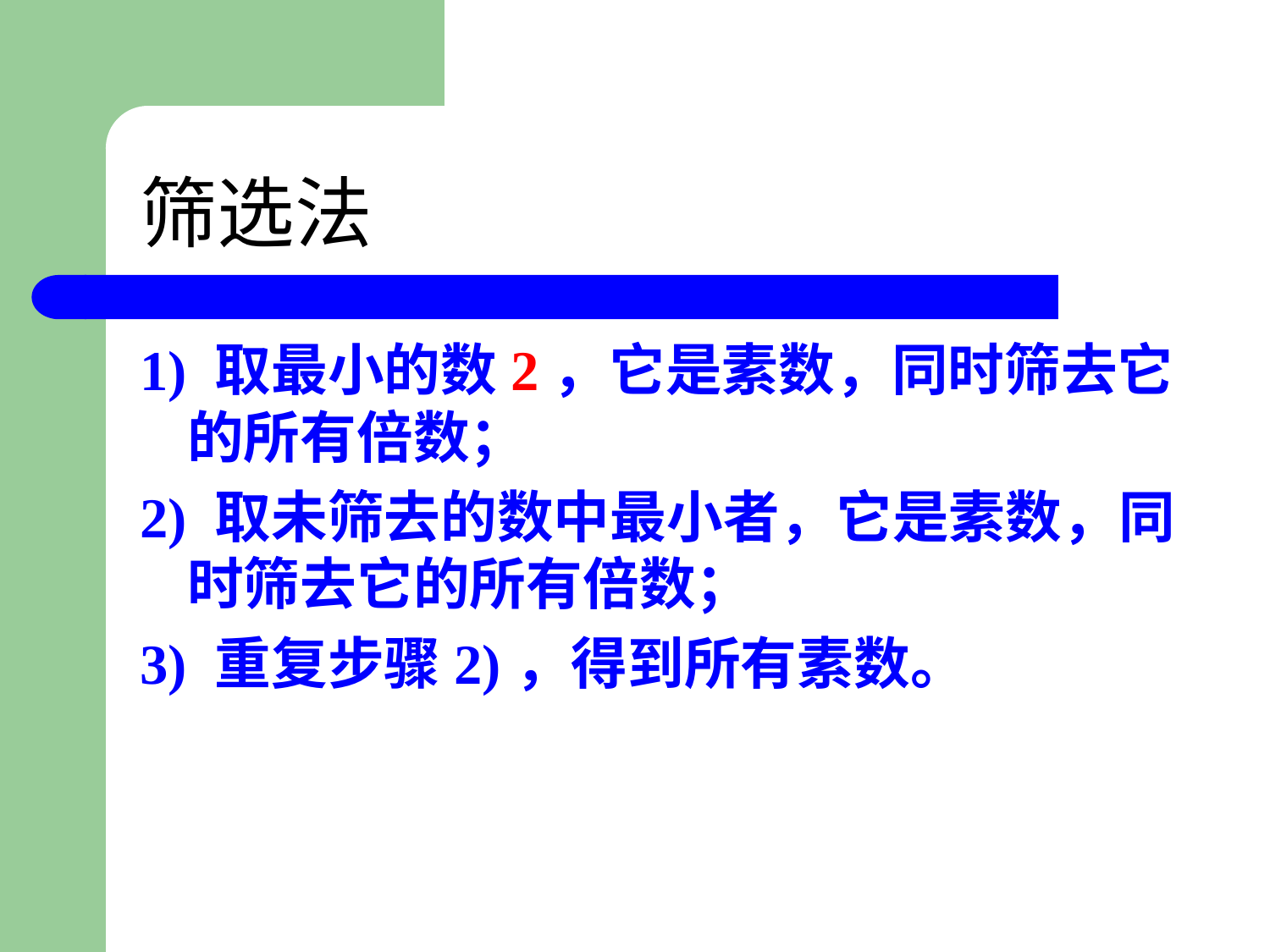

# 筛选法
1) 取最小的数2，它是素数，同时筛去它的所有倍数；
2) 取未筛去的数中最小者，它是素数，同时筛去它的所有倍数；
3) 重复步骤2)，得到所有素数。